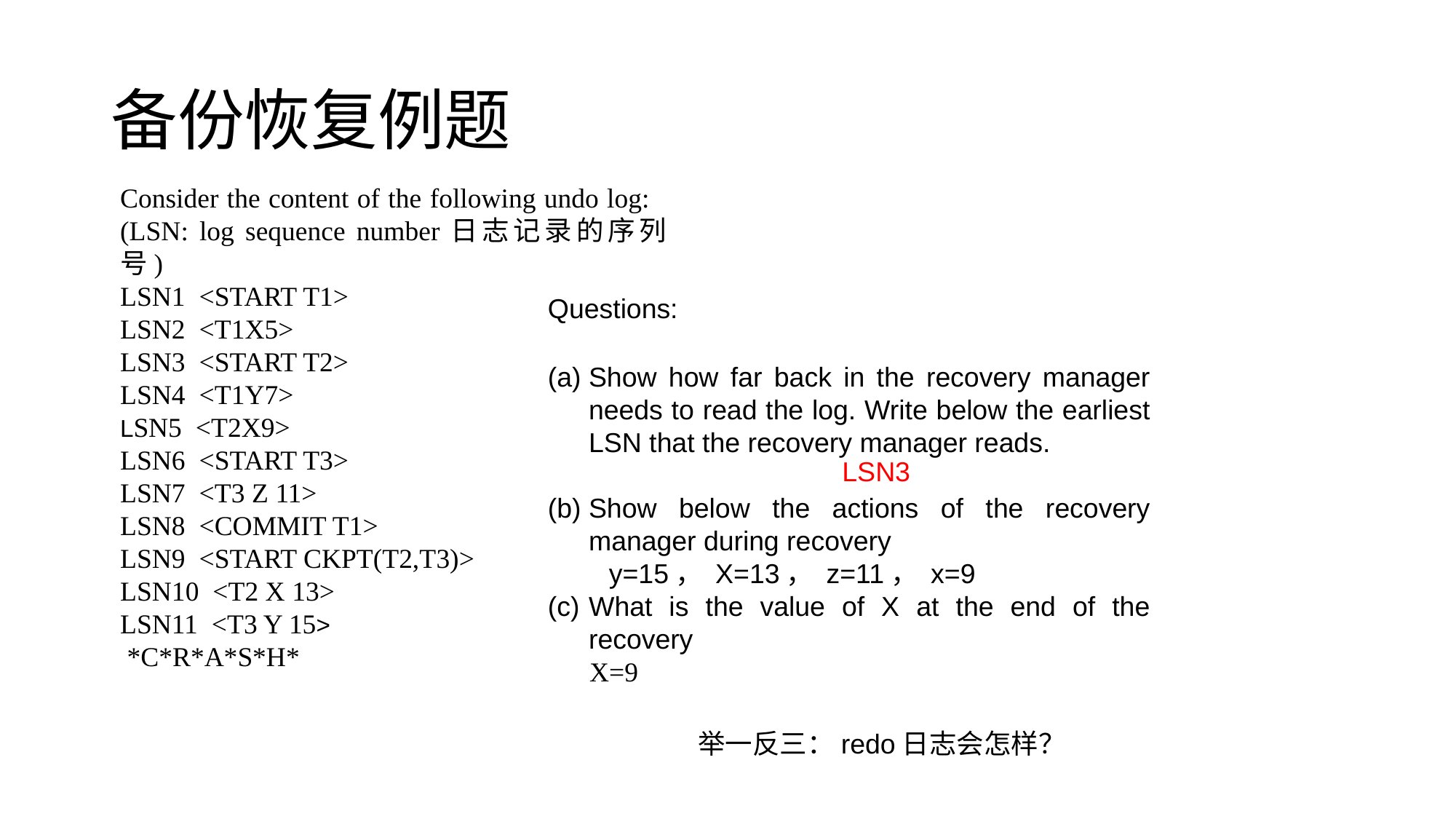

# 备份恢复例题
Consider the content of the following undo log:   (LSN: log sequence number日志记录的序列号)
LSN1  <START T1>
LSN2  <T1X5>
LSN3  <START T2>
LSN4  <T1Y7>
LSN5  <T2X9>
LSN6  <START T3>
LSN7  <T3 Z 11>
LSN8  <COMMIT T1>
LSN9  <START CKPT(T2,T3)>
LSN10  <T2 X 13>
LSN11  <T3 Y 15>
 *C*R*A*S*H*
Questions:
Show how far back in the recovery manager needs to read the log. Write below the earliest LSN that the recovery manager reads.

Show below the actions of the recovery manager during recovery
        y=15， X=13， z=11， x=9
What is the value of X at the end of the recovery
      X=9
LSN3
举一反三：redo日志会怎样？